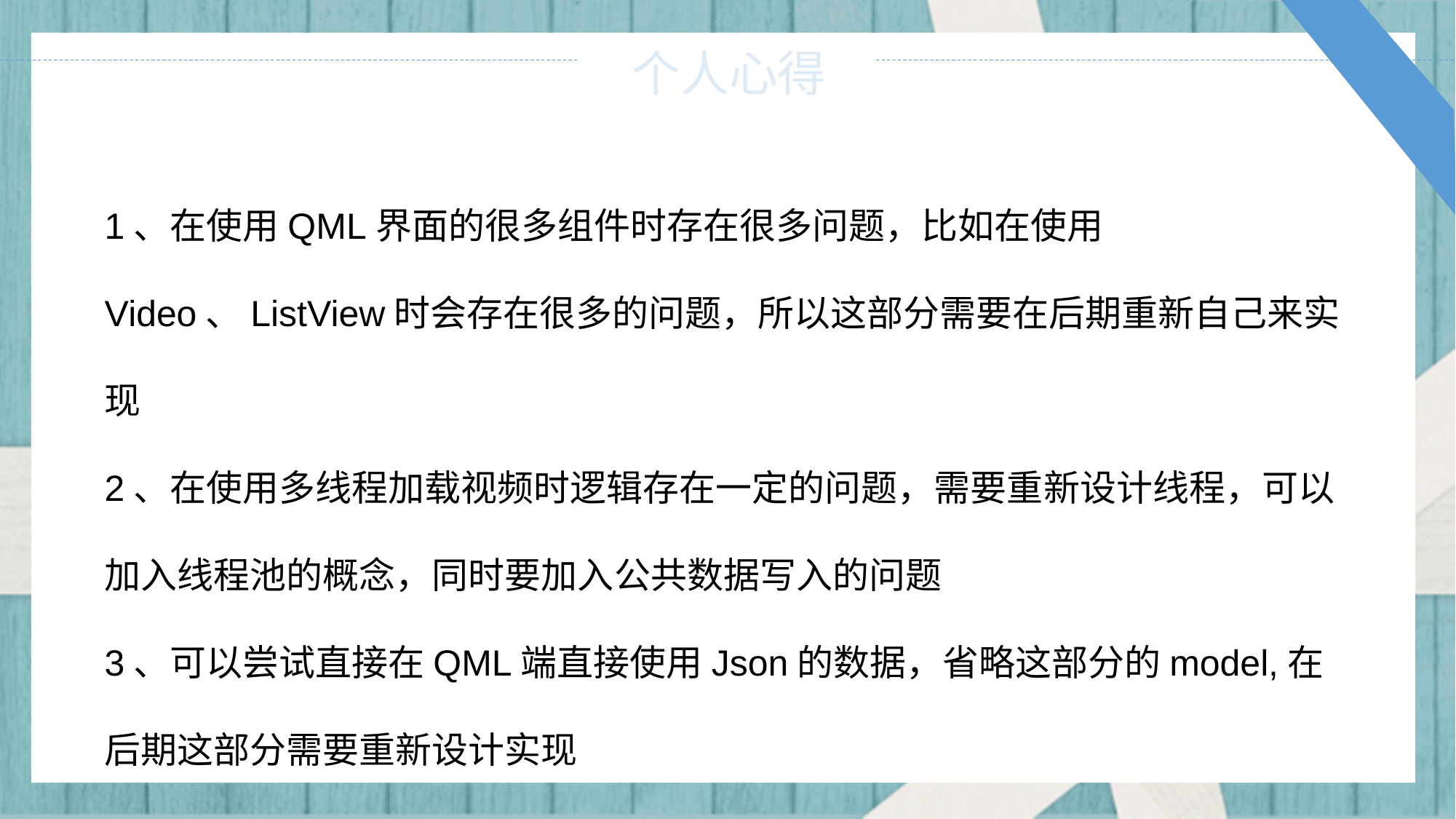

个人心得

1、在使用QML界面的很多组件时存在很多问题，比如在使用Video、ListView时会存在很多的问题，所以这部分需要在后期重新自己来实现
2、在使用多线程加载视频时逻辑存在一定的问题，需要重新设计线程，可以加入线程池的概念，同时要加入公共数据写入的问题
3、可以尝试直接在QML端直接使用Json的数据，省略这部分的model,在后期这部分需要重新设计实现